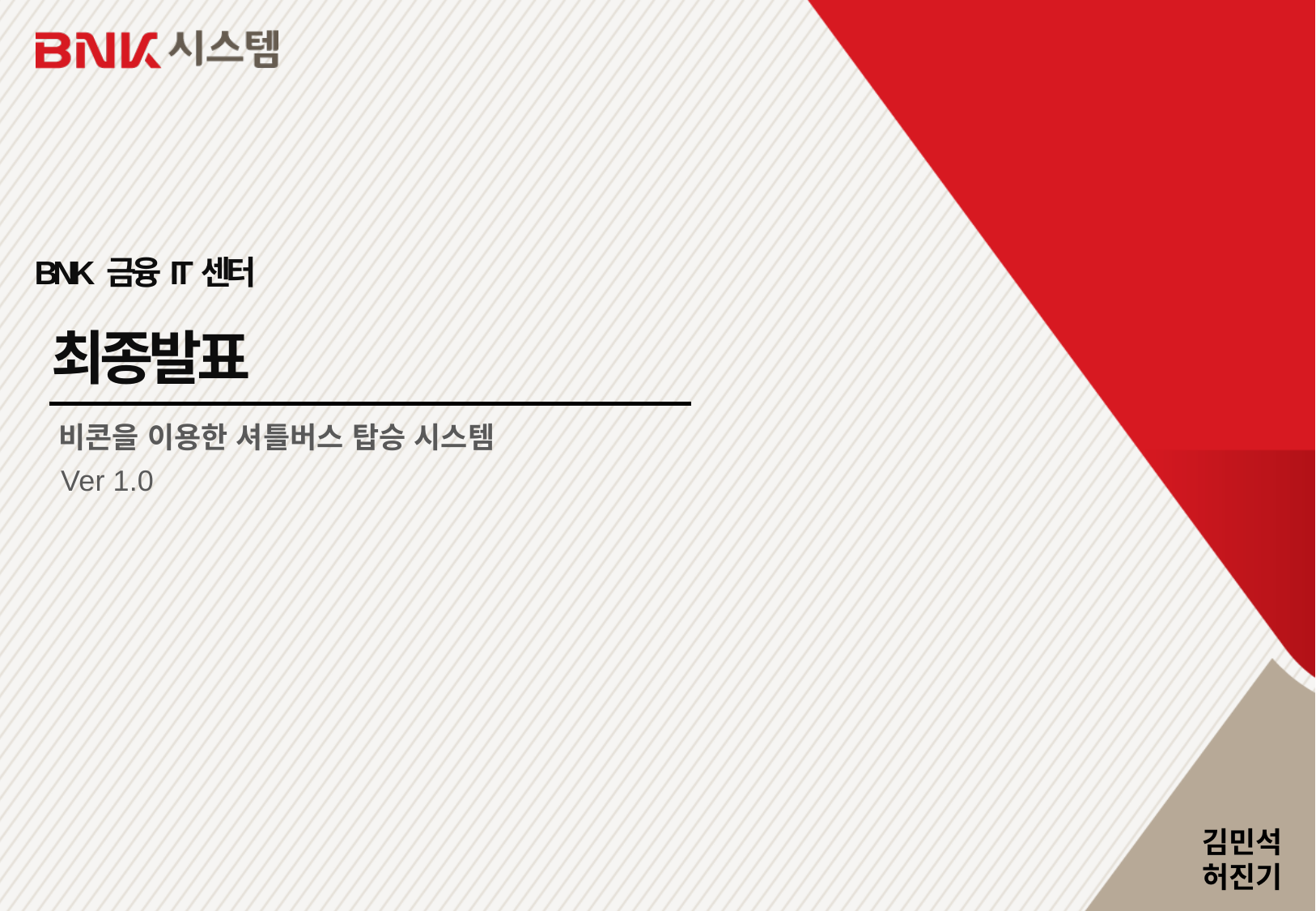

BNK 금융IT센터
최종발표
비콘을 이용한 셔틀버스 탑승 시스템
Ver 1.0
김민석
허진기